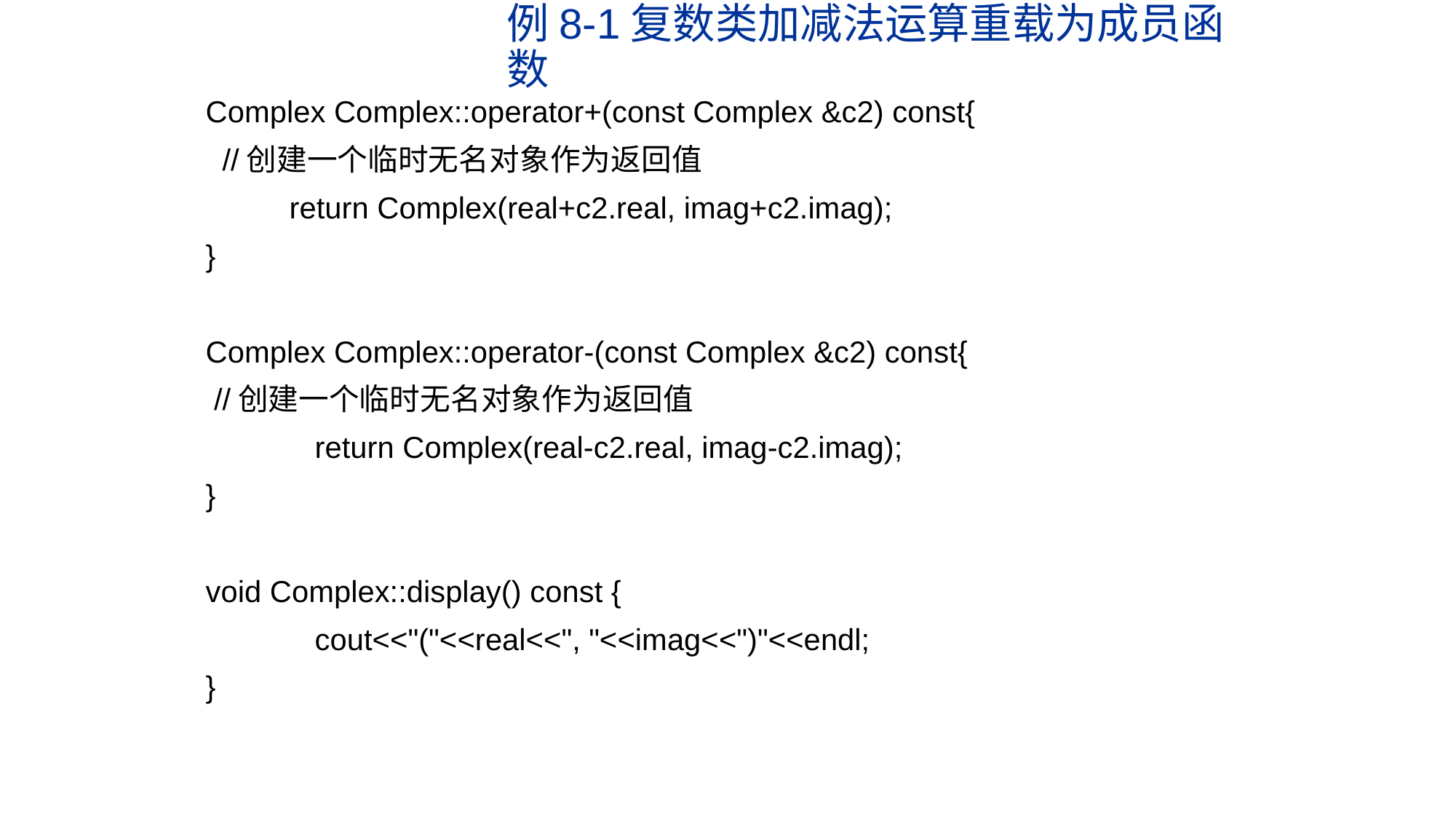

# 例8-1复数类加减法运算重载为成员函数
Complex Complex::operator+(const Complex &c2) const{
  //创建一个临时无名对象作为返回值
          return Complex(real+c2.real, imag+c2.imag);
}

Complex Complex::operator-(const Complex &c2) const{
 //创建一个临时无名对象作为返回值
	return Complex(real-c2.real, imag-c2.imag);
}

void Complex::display() const {
	cout<<"("<<real<<", "<<imag<<")"<<endl;
}